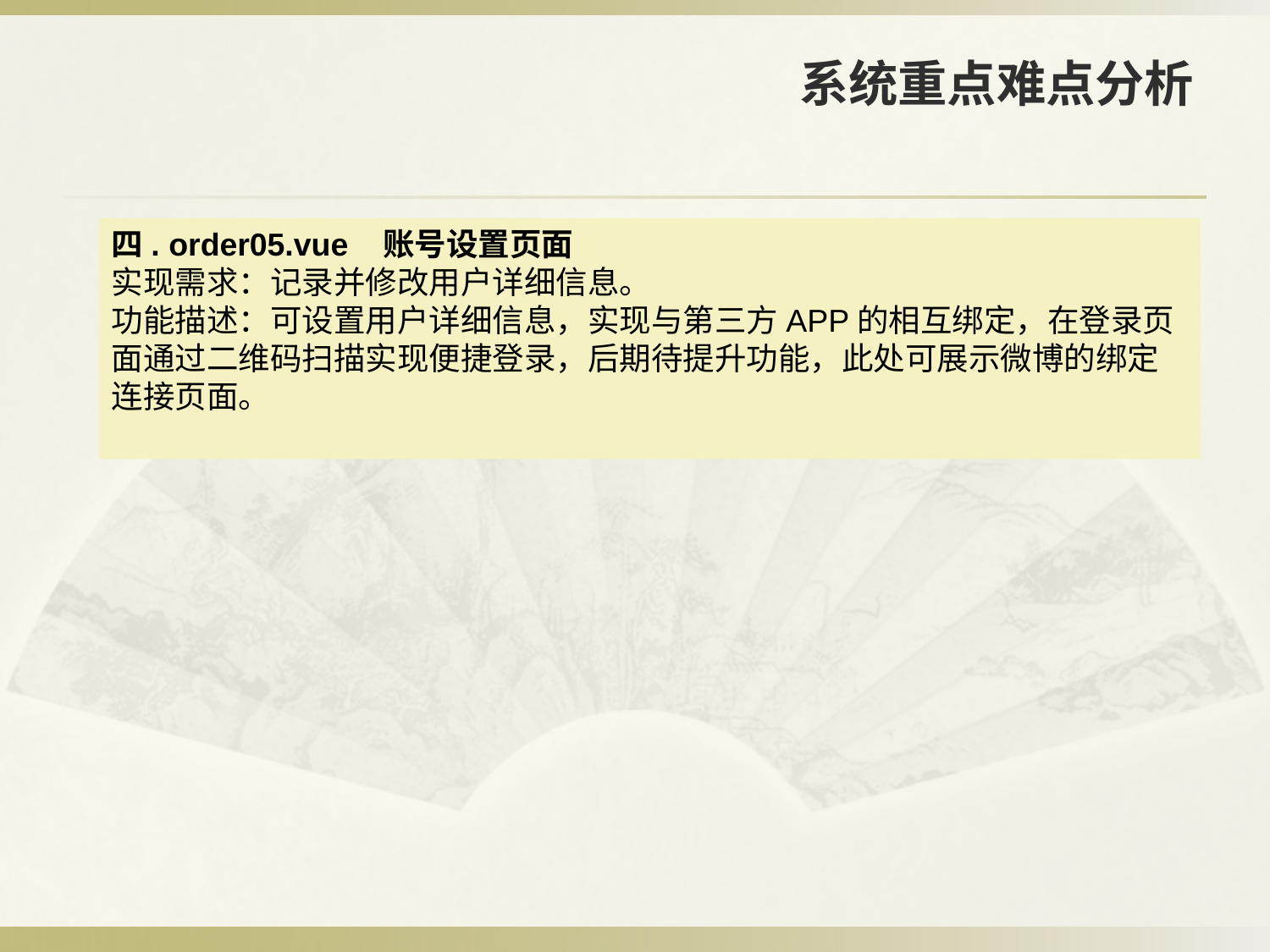

# 系统重点难点分析
四. order05.vue   账号设置页面
实现需求：记录并修改用户详细信息。
功能描述：可设置用户详细信息，实现与第三方APP的相互绑定，在登录页面通过二维码扫描实现便捷登录，后期待提升功能，此处可展示微博的绑定连接页面。